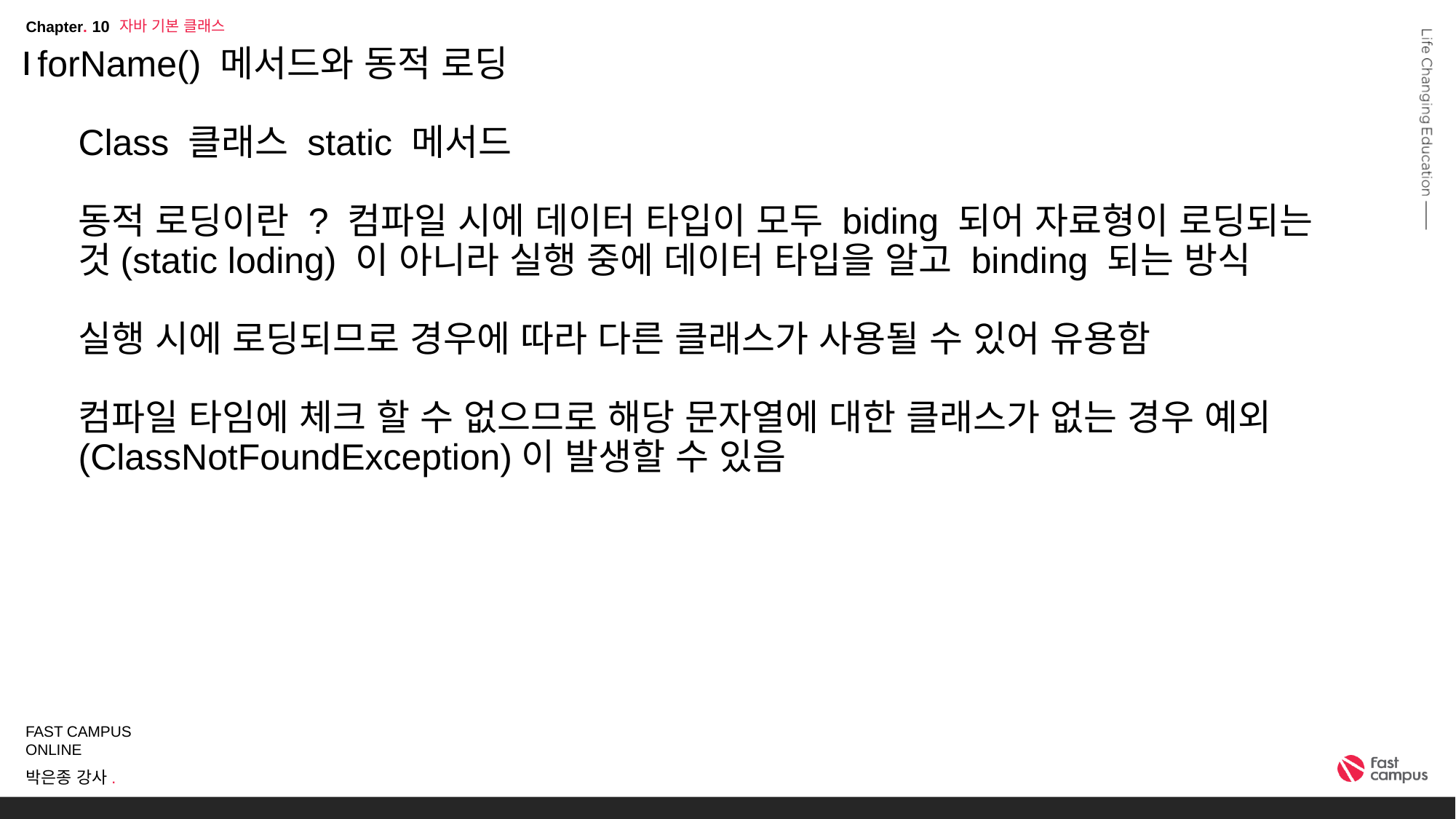

자바 기본 클래스
10
# forName() 메서드와 동적 로딩 Class 클래스 static 메서드 동적 로딩이란 ? 컴파일 시에 데이터 타입이 모두 biding 되어 자료형이 로딩되는 것(static loding) 이 아니라 실행 중에 데이터 타입을 알고 binding 되는 방식 실행 시에 로딩되므로 경우에 따라 다른 클래스가 사용될 수 있어 유용함 컴파일 타임에 체크 할 수 없으므로 해당 문자열에 대한 클래스가 없는 경우 예외(ClassNotFoundException)이 발생할 수 있음